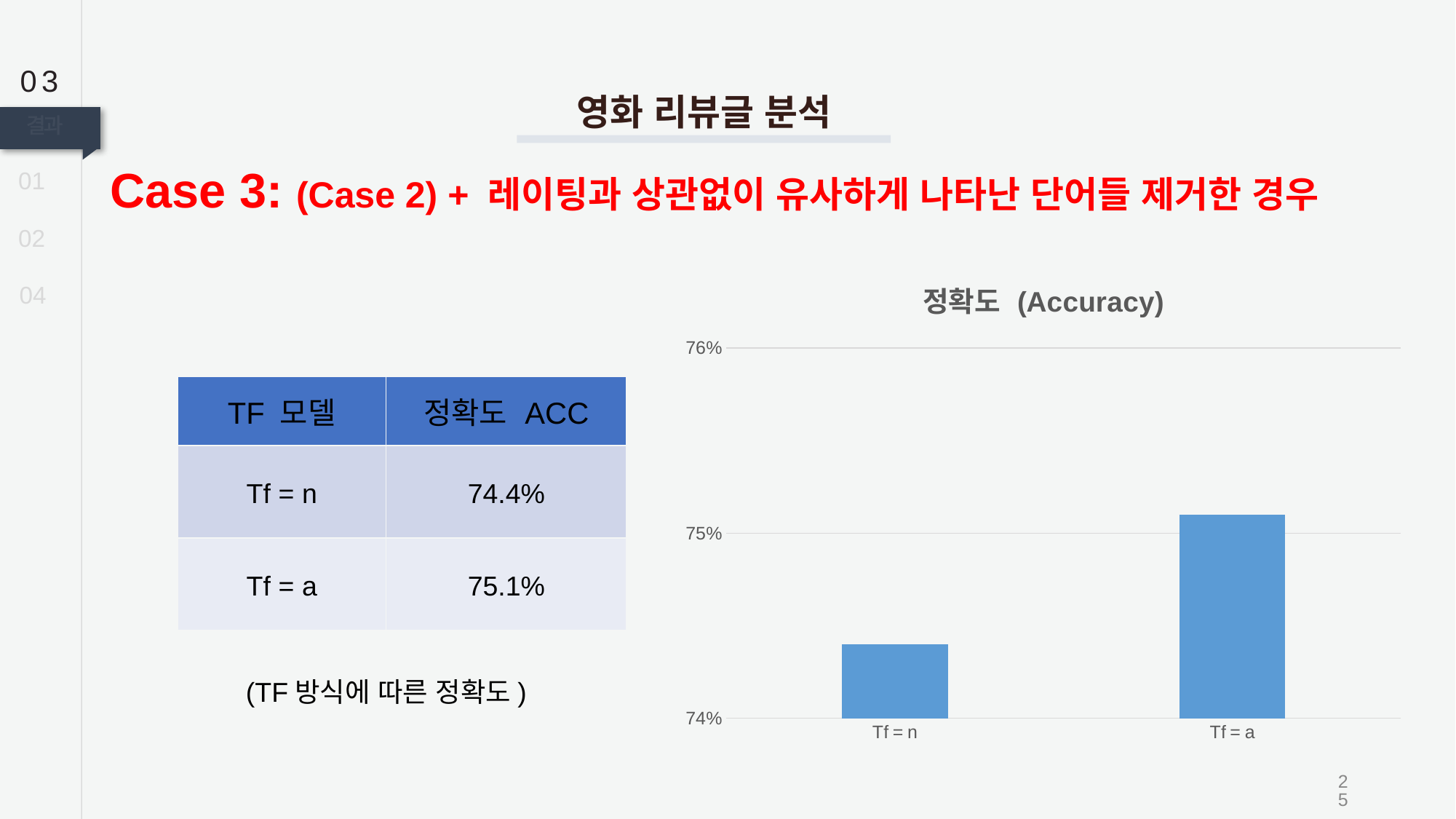

03
영화 리뷰글 분석

목표
결과

Case 3: (Case 2) + 레이팅과 상관없이 유사하게 나타난 단어들 제거한 경우
01
02

### Chart: 정확도 (Accuracy)

| Category | 계열 1 |
|---|---|
| Tf = n | 0.744 |
| Tf = a | 0.751 |
04
| TF 모델 | 정확도 ACC |
| --- | --- |
| Tf = n | 74.4% |
| Tf = a | 75.1% |
(TF방식에 따른 정확도)
25